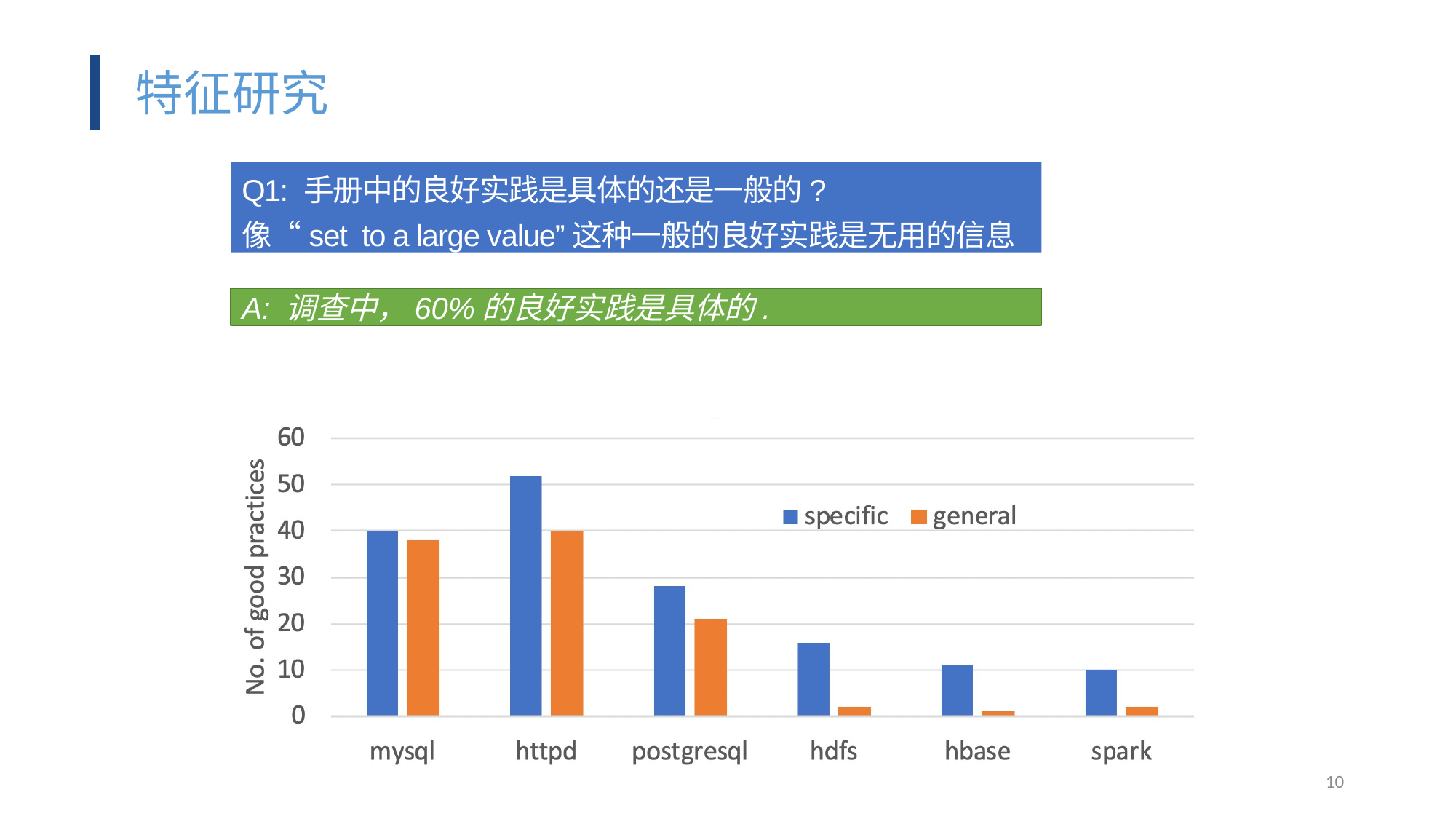

特征研究
Q1: 手册中的良好实践是具体的还是一般的?
像“set  to a large value”这种一般的良好实践是无用的信息
A: 调查中，60%的良好实践是具体的.

10